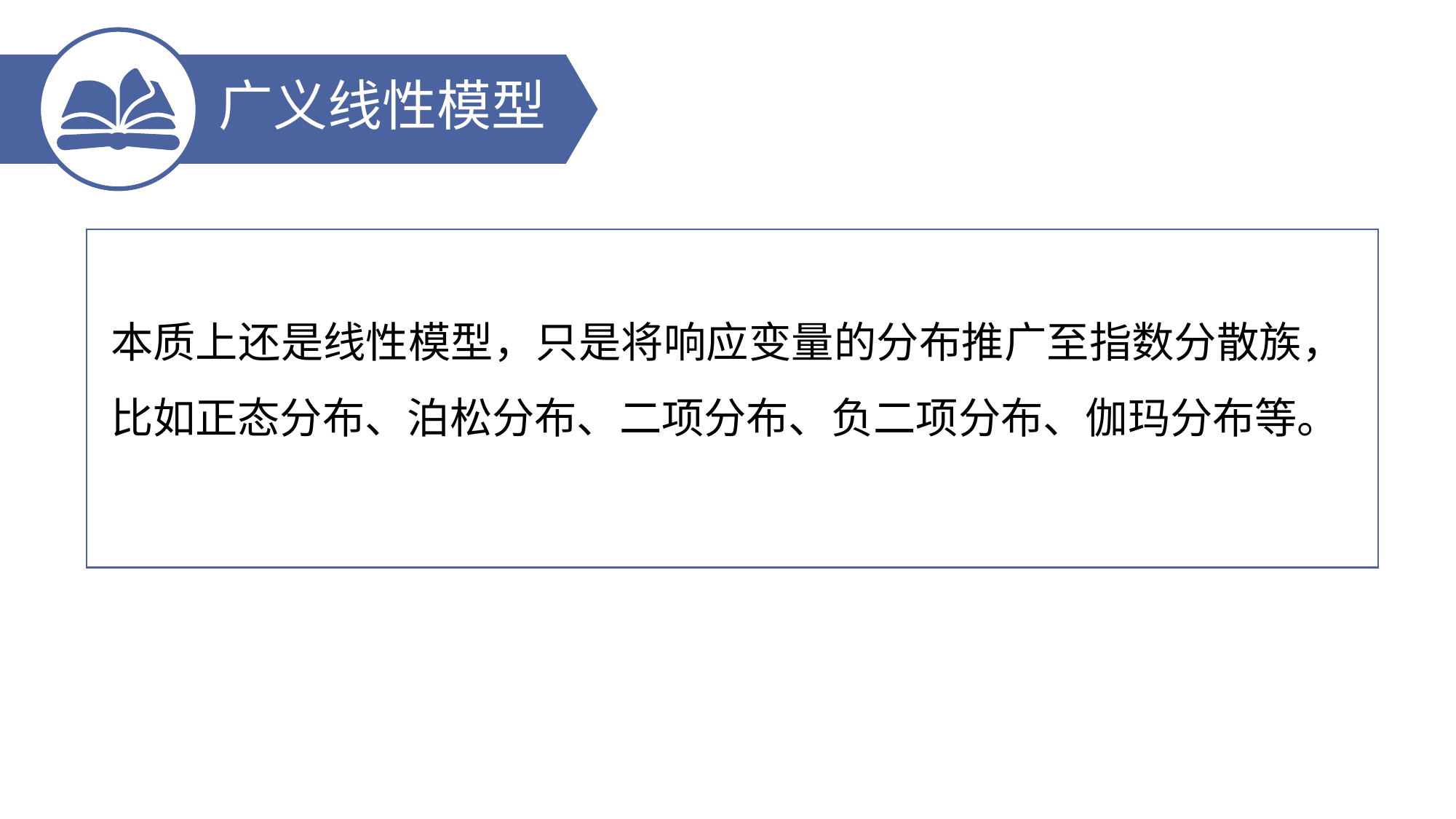

广义线性模型

本质上还是线性模型，只是将响应变量的分布推广至指数分散族，比如正态分布、泊松分布、二项分布、负二项分布、伽玛分布等。